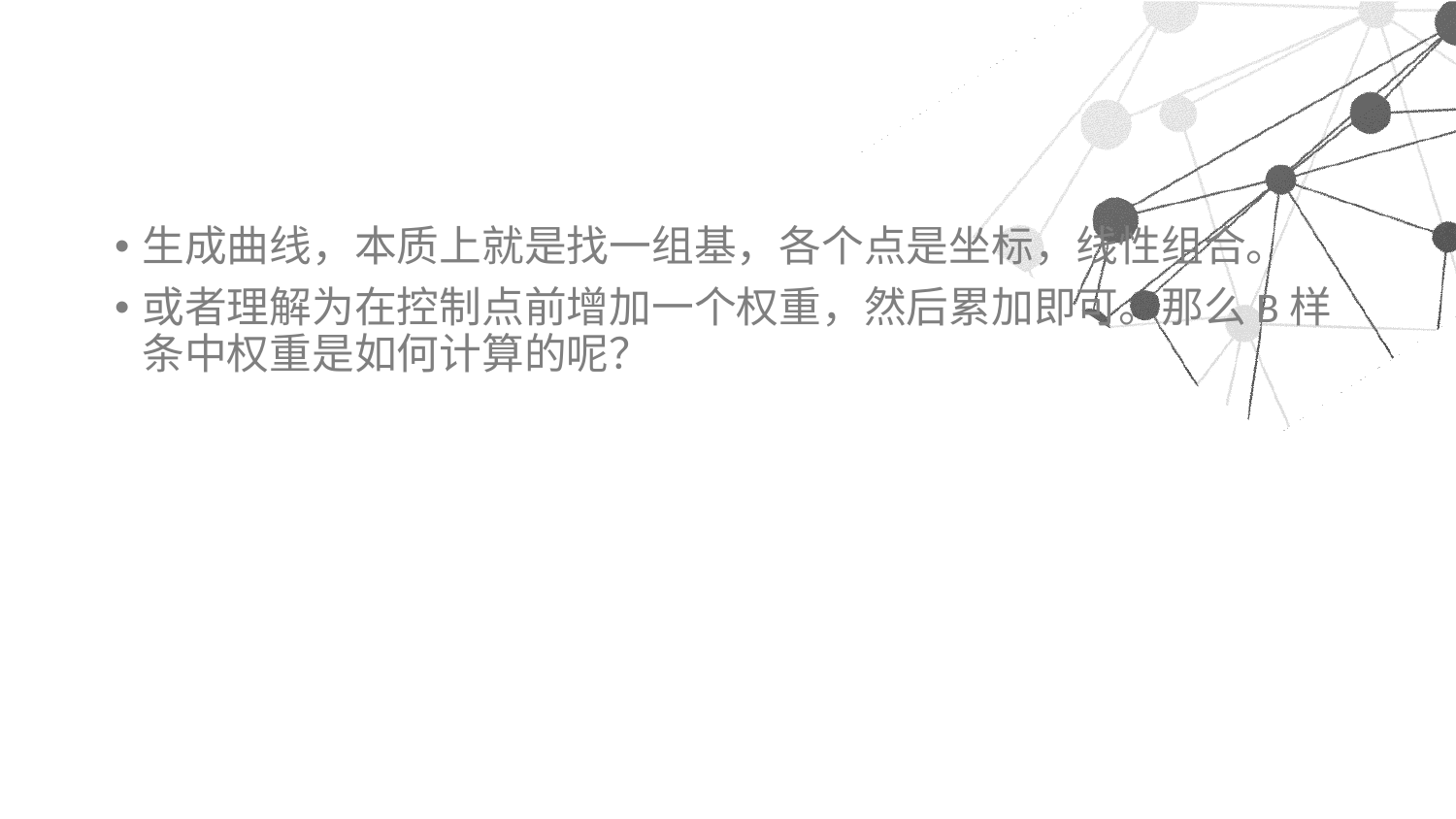

#
生成曲线，本质上就是找一组基，各个点是坐标，线性组合。
或者理解为在控制点前增加一个权重，然后累加即可。那么B样条中权重是如何计算的呢？